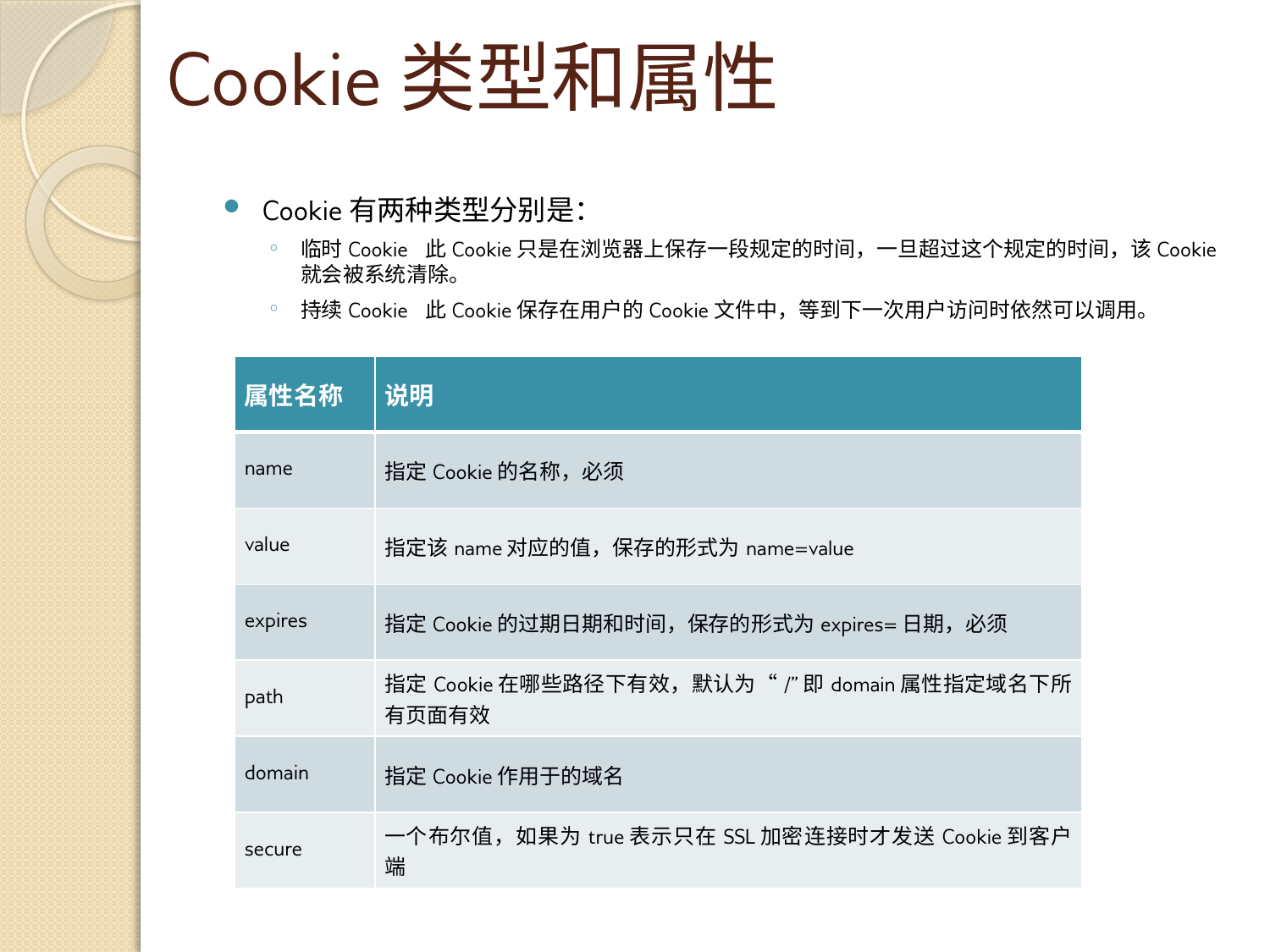

# Cookie类型和属性
Cookie有两种类型分别是：
临时Cookie  此Cookie只是在浏览器上保存一段规定的时间，一旦超过这个规定的时间，该Cookie就会被系统清除。
持续Cookie  此Cookie保存在用户的Cookie文件中，等到下一次用户访问时依然可以调用。
| 属性名称 | 说明 |
| --- | --- |
| name | 指定Cookie的名称，必须 |
| value | 指定该name对应的值，保存的形式为name=value |
| expires | 指定Cookie的过期日期和时间，保存的形式为expires=日期，必须 |
| path | 指定Cookie在哪些路径下有效，默认为“/”即domain属性指定域名下所有页面有效 |
| domain | 指定Cookie作用于的域名 |
| secure | 一个布尔值，如果为true表示只在SSL加密连接时才发送Cookie到客户端 |